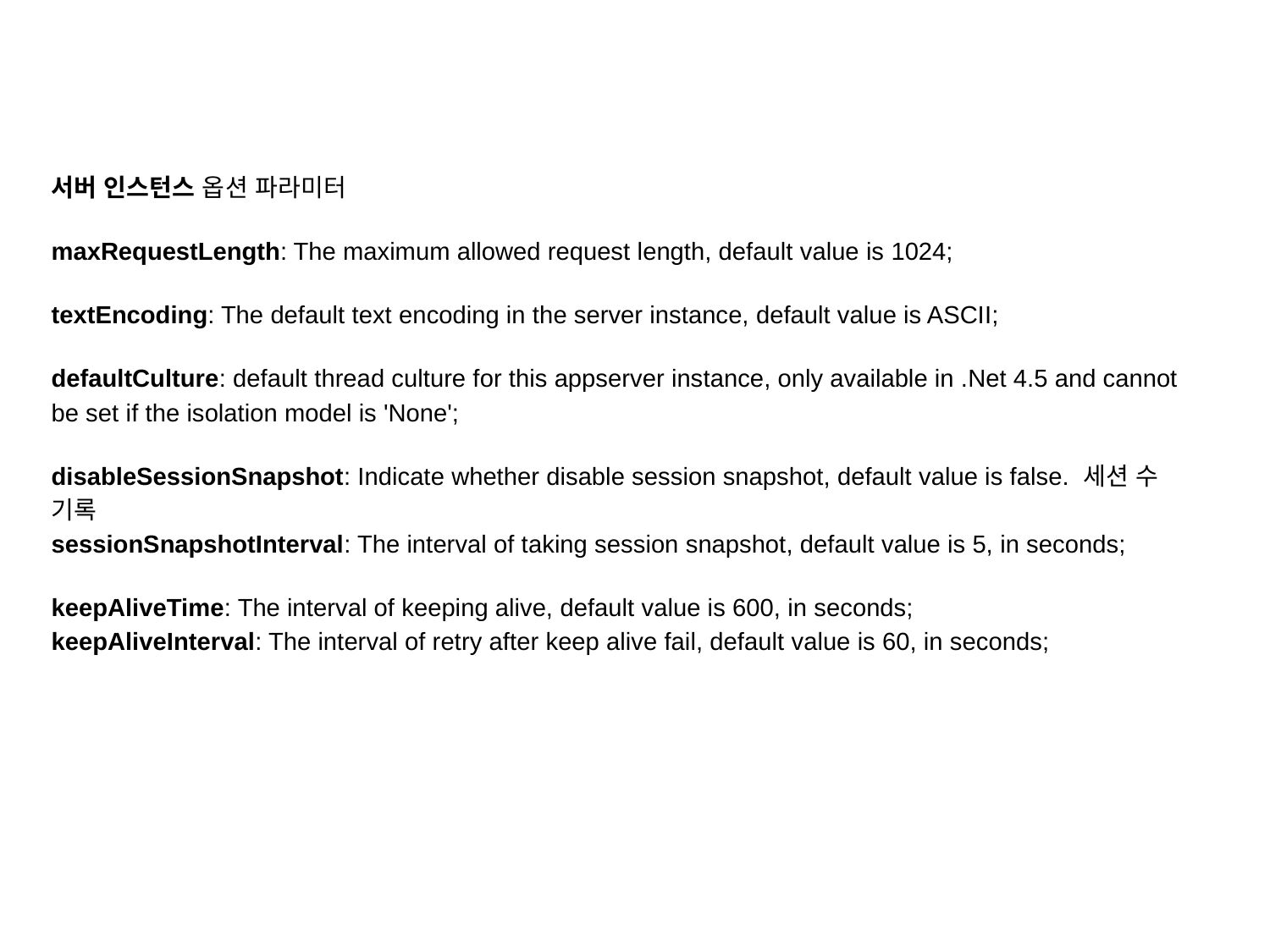

서버 인스턴스 옵션 파라미터

maxRequestLength: The maximum allowed request length, default value is 1024;

textEncoding: The default text encoding in the server instance, default value is ASCII;

defaultCulture: default thread culture for this appserver instance, only available in .Net 4.5 and cannot be set if the isolation model is 'None';

disableSessionSnapshot: Indicate whether disable session snapshot, default value is false. 세션 수 기록
sessionSnapshotInterval: The interval of taking session snapshot, default value is 5, in seconds;

keepAliveTime: The interval of keeping alive, default value is 600, in seconds;
keepAliveInterval: The interval of retry after keep alive fail, default value is 60, in seconds;